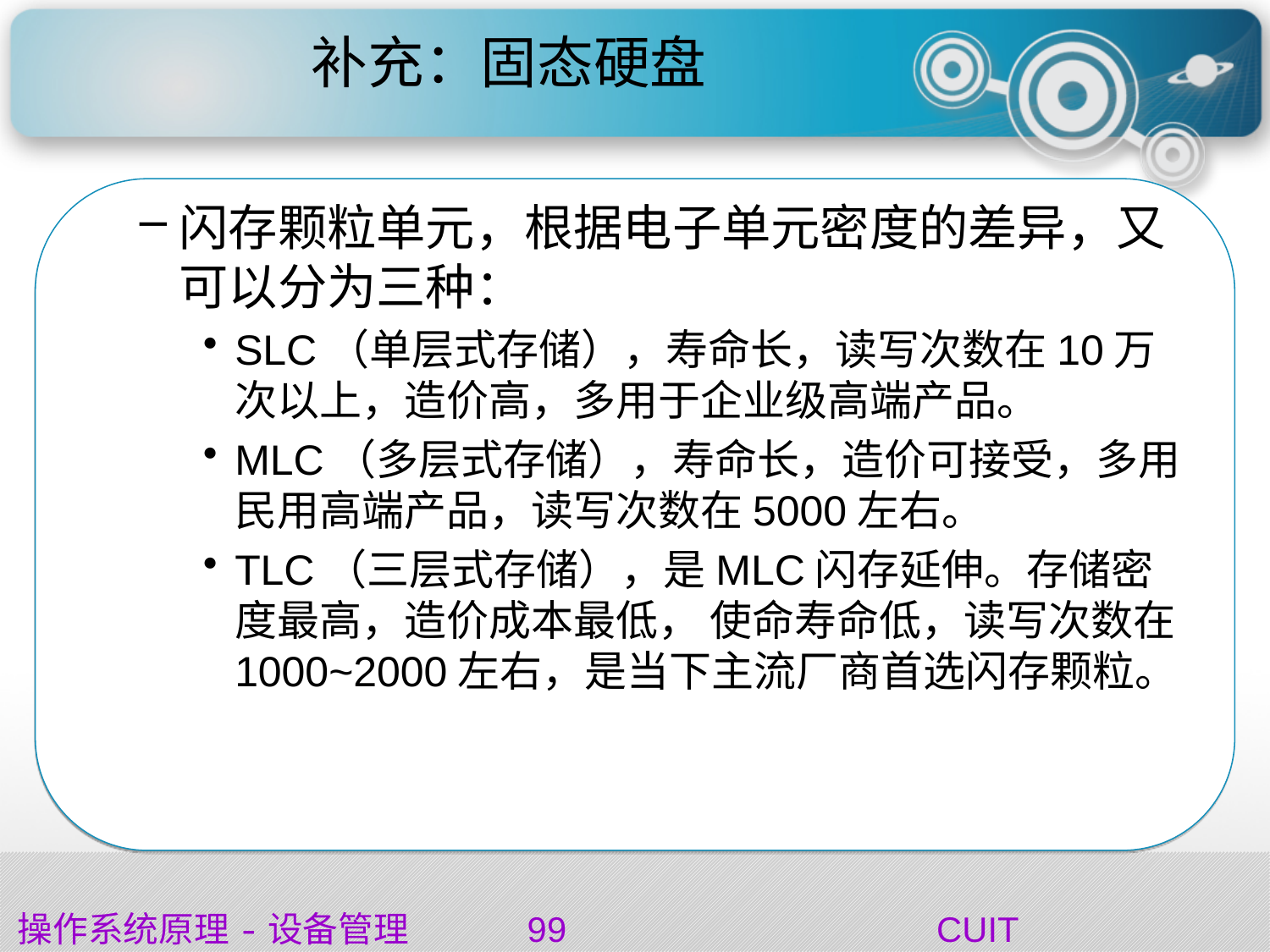

# 补充：固态硬盘
闪存颗粒单元，根据电子单元密度的差异，又可以分为三种：
SLC（单层式存储），寿命长，读写次数在10万次以上，造价高，多用于企业级高端产品。
MLC（多层式存储），寿命长，造价可接受，多用民用高端产品，读写次数在5000左右。
TLC（三层式存储），是MLC闪存延伸。存储密度最高，造价成本最低， 使命寿命低，读写次数在1000~2000左右，是当下主流厂商首选闪存颗粒。